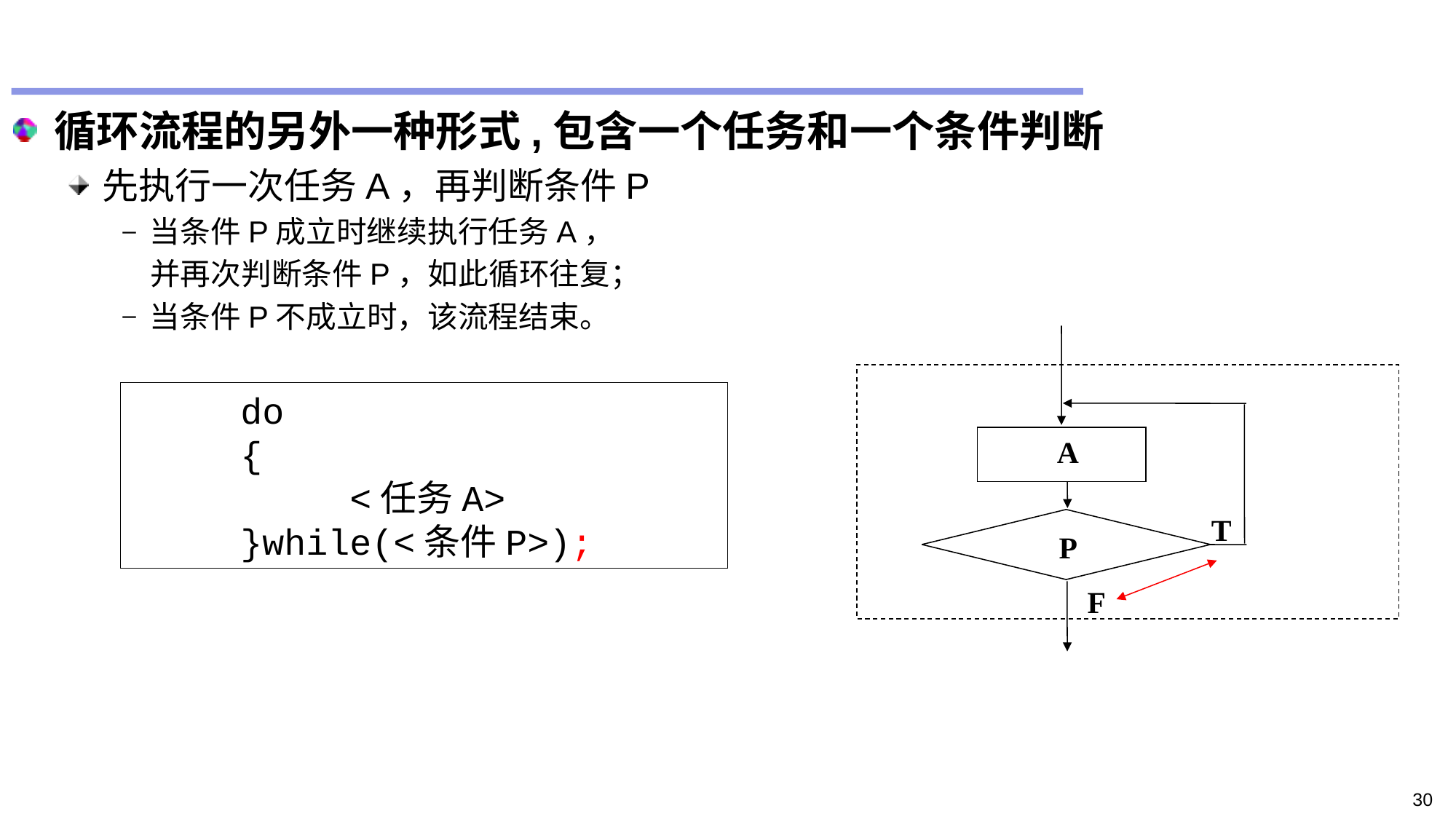

#
循环流程的另外一种形式,包含一个任务和一个条件判断
先执行一次任务A，再判断条件P
当条件P成立时继续执行任务A，
   并再次判断条件P，如此循环往复；
当条件P不成立时，该流程结束。

         A

P
T

F
	do
	{
		<任务A>
	}while(<条件P>);
30